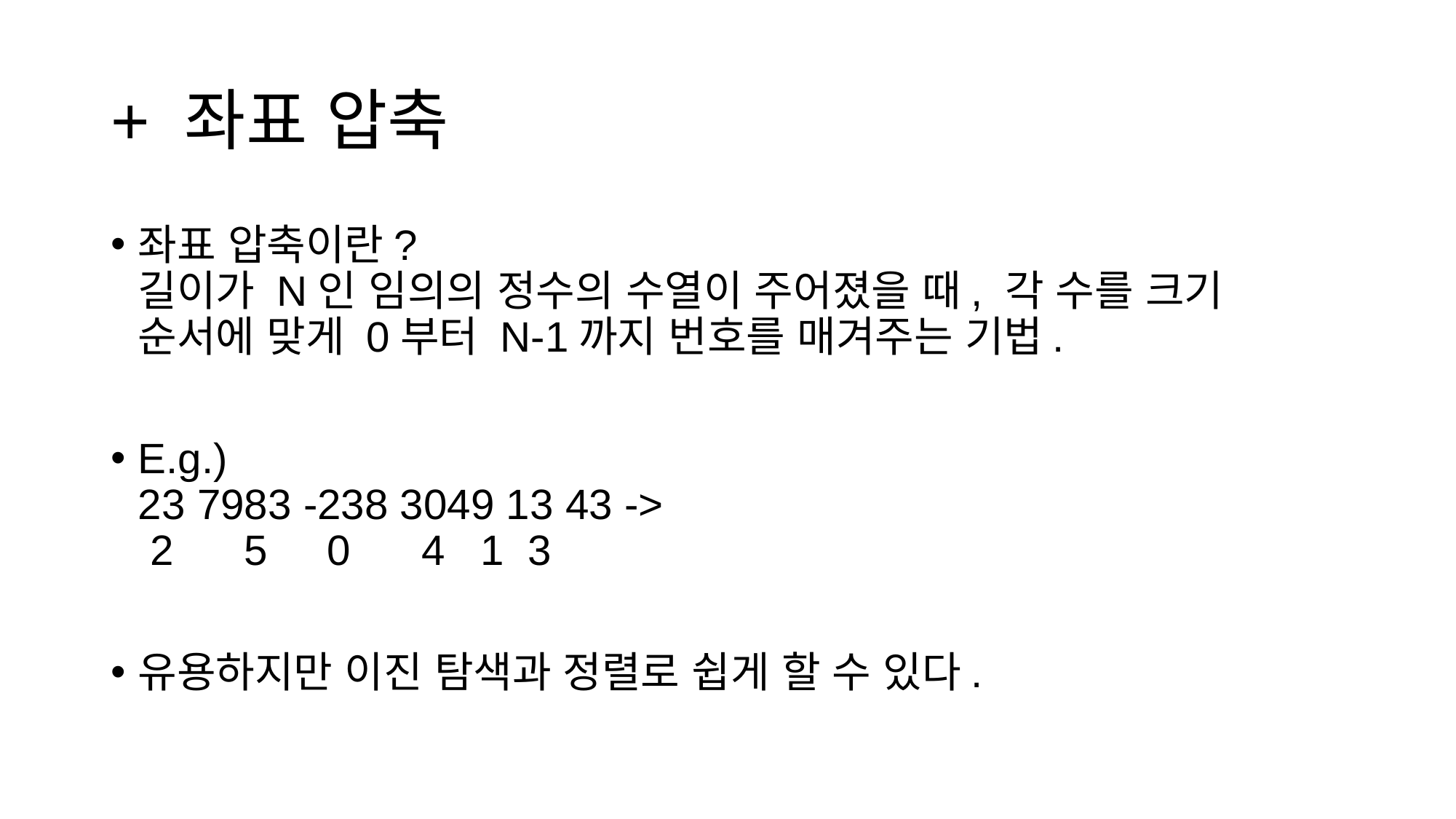

# + 좌표 압축
좌표 압축이란?
길이가 N인 임의의 정수의 수열이 주어졌을 때, 각 수를 크기 순서에 맞게 0부터 N-1까지 번호를 매겨주는 기법.

E.g.)
23 7983 -238 3049 13 43 ->
 2      5     0      4   1  3

유용하지만 이진 탐색과 정렬로 쉽게 할 수 있다.